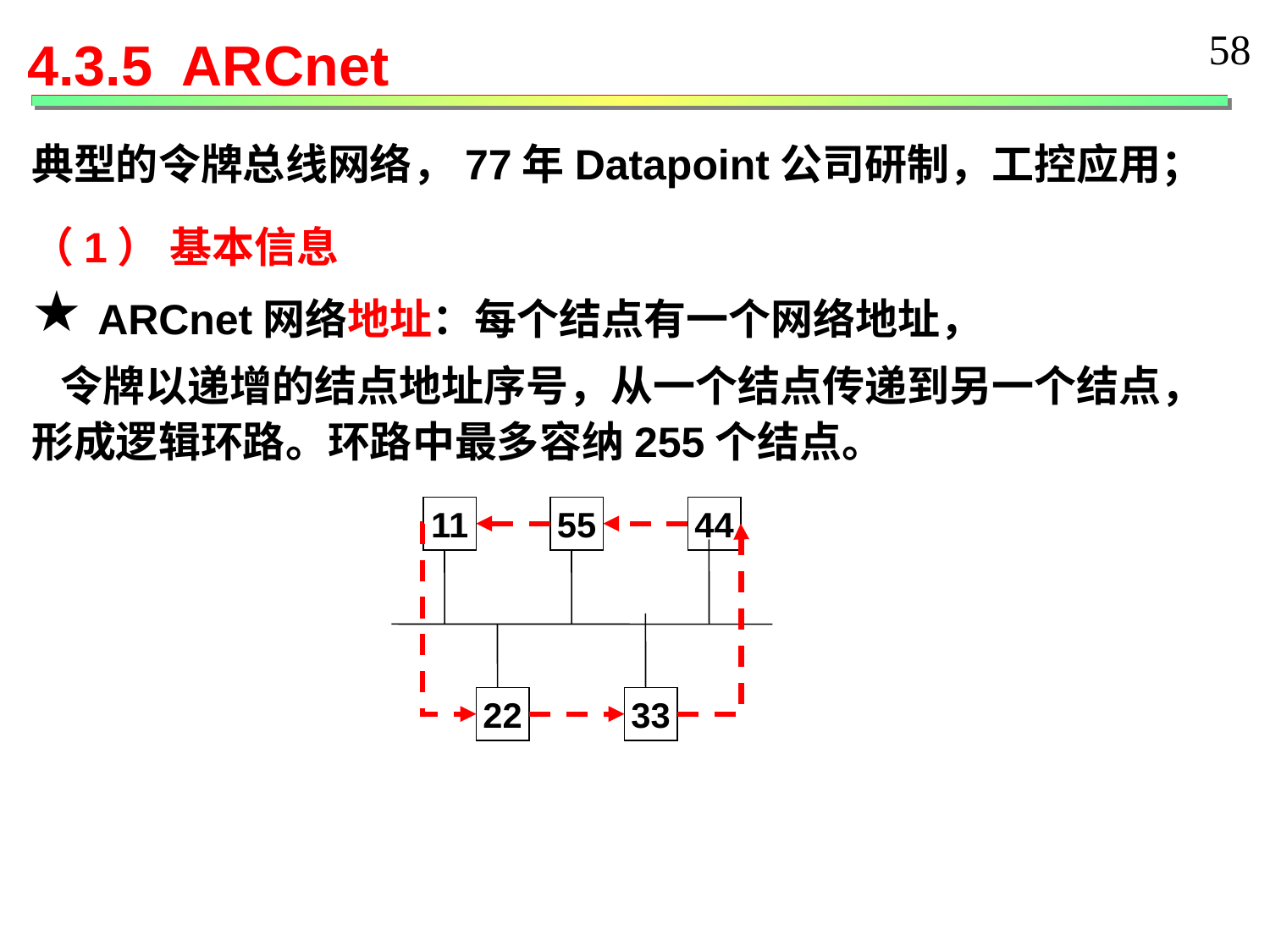

4.3.5  ARCnet
58

典型的令牌总线网络，77年Datapoint公司研制，工控应用；
（1） 基本信息
 ARCnet网络地址：每个结点有一个网络地址，
  令牌以递增的结点地址序号，从一个结点传递到另一个结点，形成逻辑环路。环路中最多容纳255个结点。
11
55
44

22
33